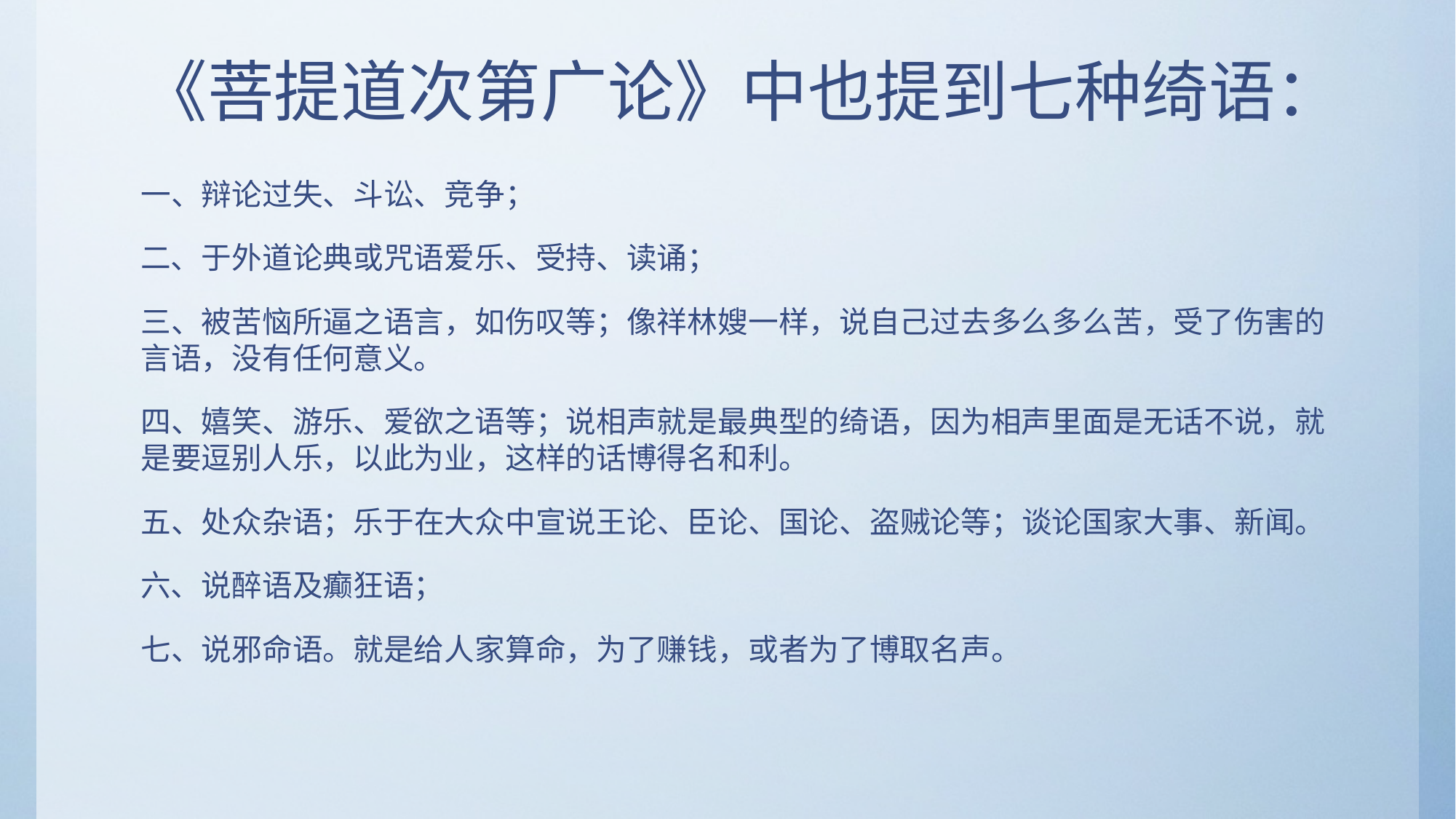

# 《菩提道次第广论》中也提到七种绮语：
一、辩论过失、斗讼、竞争；
二、于外道论典或咒语爱乐、受持、读诵；
三、被苦恼所逼之语言，如伤叹等；像祥林嫂一样，说自己过去多么多么苦，受了伤害的言语，没有任何意义。
四、嬉笑、游乐、爱欲之语等；说相声就是最典型的绮语，因为相声里面是无话不说，就是要逗别人乐，以此为业，这样的话博得名和利。
五、处众杂语；乐于在大众中宣说王论、臣论、国论、盗贼论等；谈论国家大事、新闻。
六、说醉语及癫狂语；
七、说邪命语。就是给人家算命，为了赚钱，或者为了博取名声。